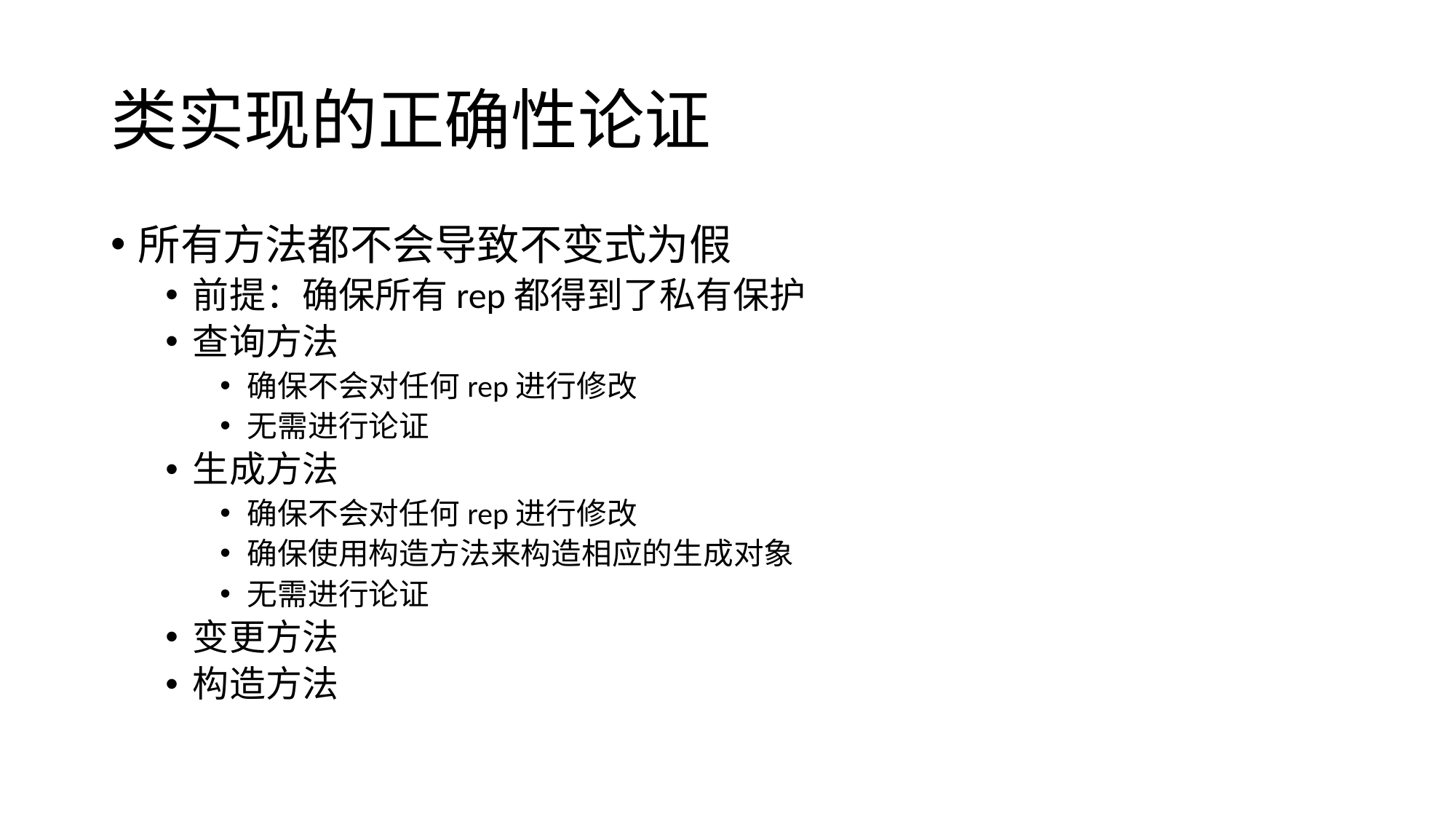

# 类实现的正确性论证
所有方法都不会导致不变式为假
前提：确保所有rep都得到了私有保护
查询方法
确保不会对任何rep进行修改
无需进行论证
生成方法
确保不会对任何rep进行修改
确保使用构造方法来构造相应的生成对象
无需进行论证
变更方法
构造方法